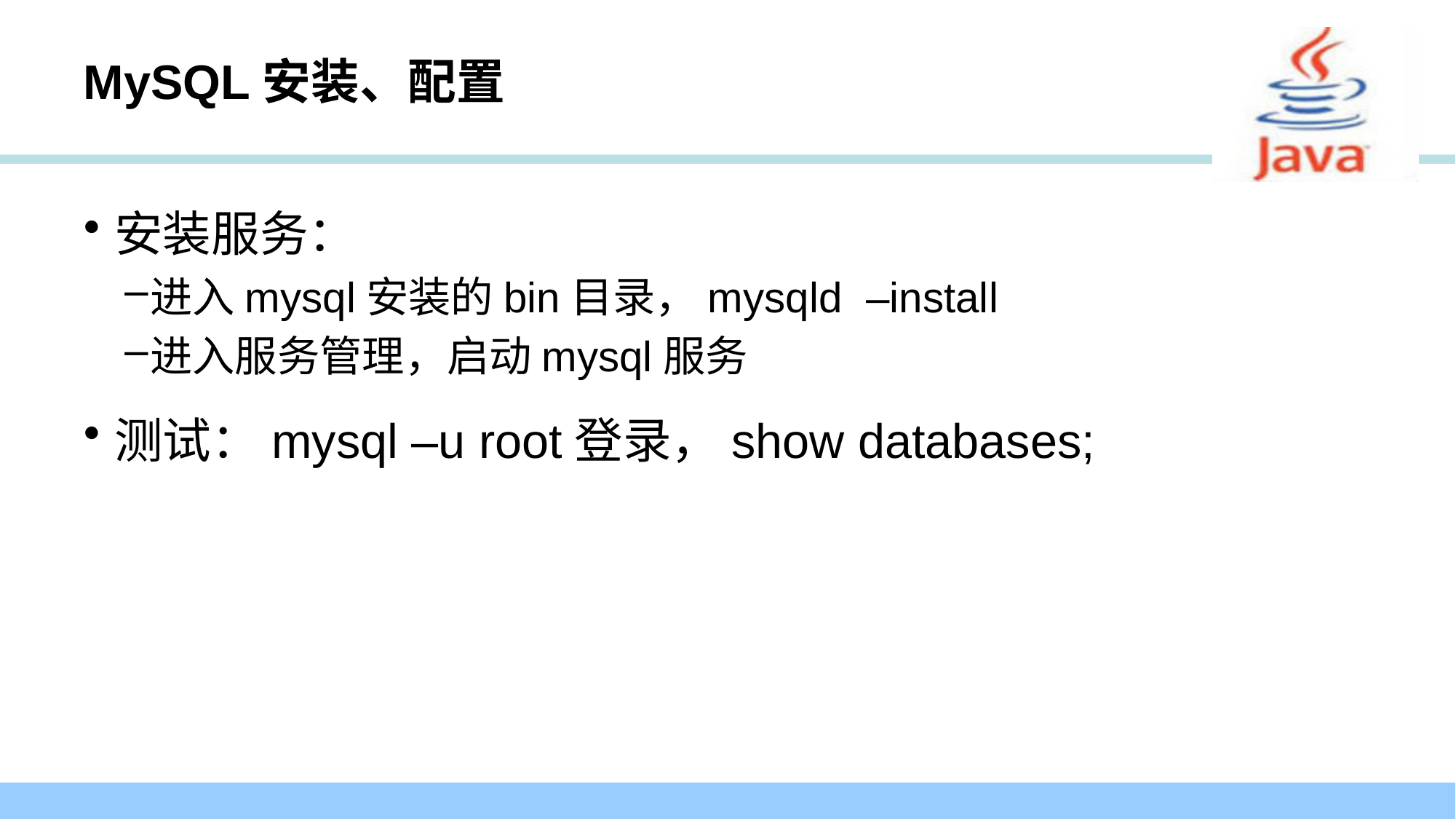

# MySQL安装、配置
安装服务：
进入mysql安装的bin目录，mysqld  –install
进入服务管理，启动mysql服务
测试：mysql –u root登录，show databases;